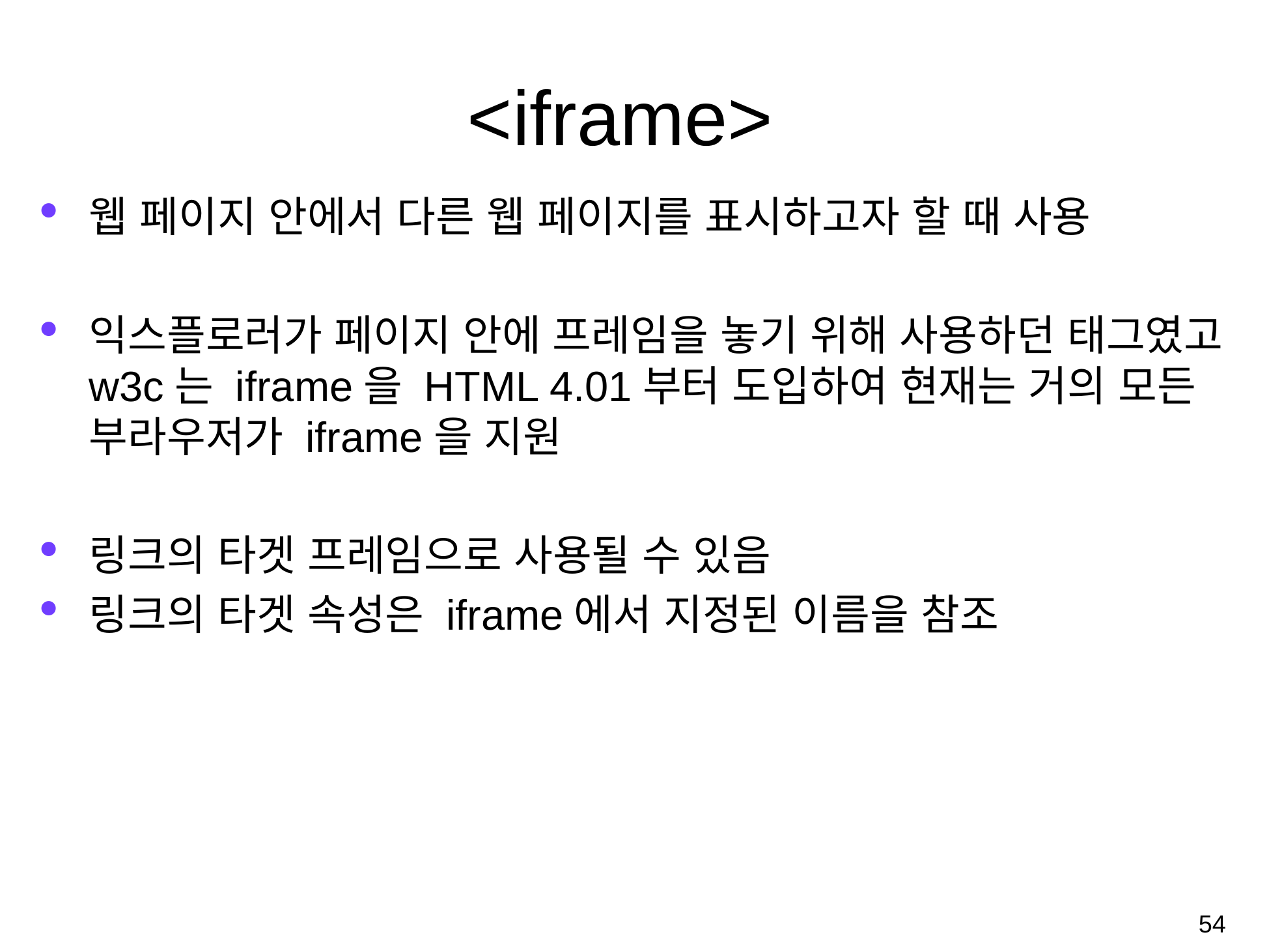

# <iframe>
웹 페이지 안에서 다른 웹 페이지를 표시하고자 할 때 사용

익스플로러가 페이지 안에 프레임을 놓기 위해 사용하던 태그였고 w3c는 iframe을 HTML 4.01부터 도입하여 현재는 거의 모든 부라우저가 iframe을 지원

링크의 타겟 프레임으로 사용될 수 있음
링크의 타겟 속성은 iframe에서 지정된 이름을 참조
54